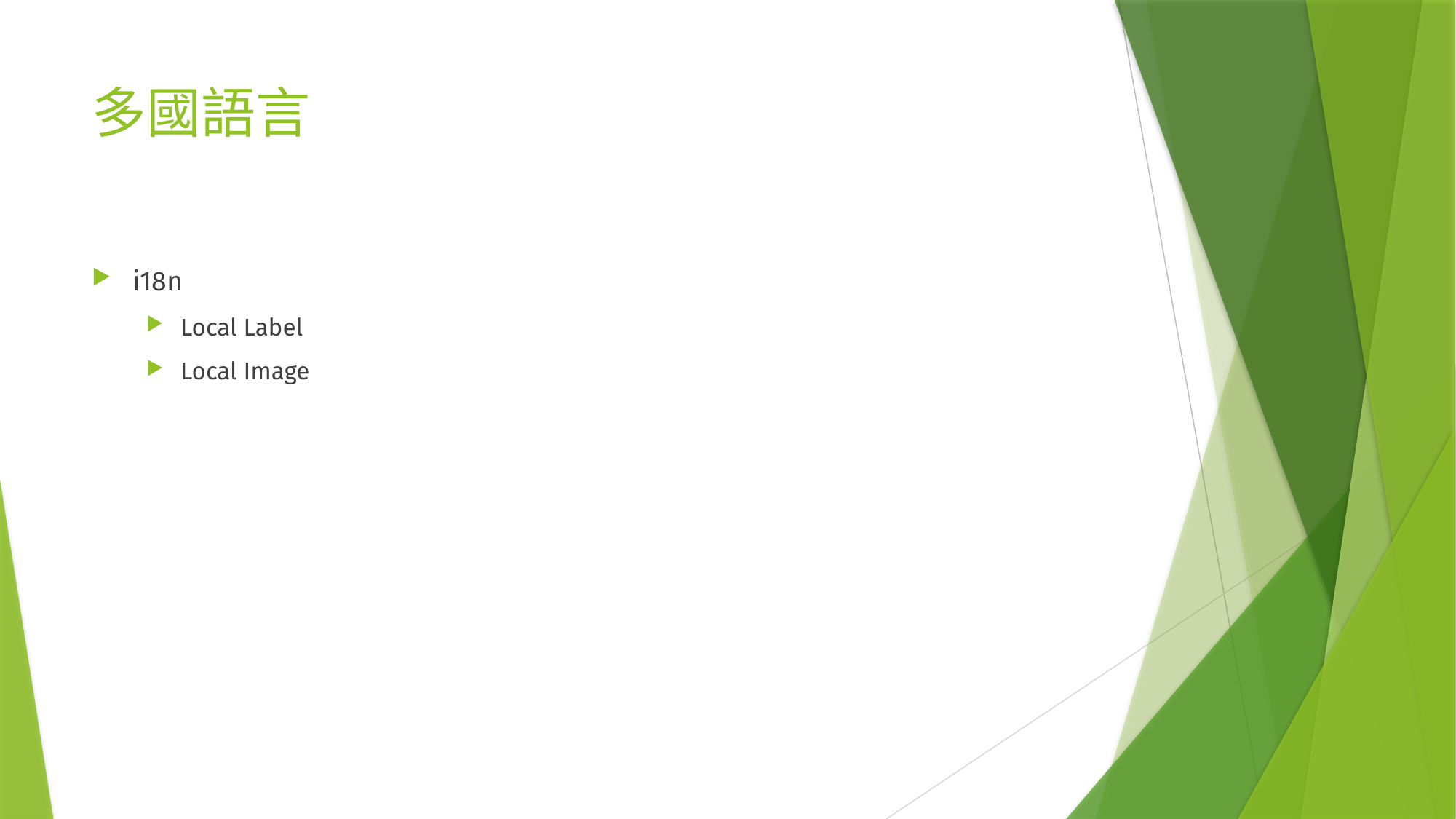

# 多國語言
i18n
Local Label
Local Image